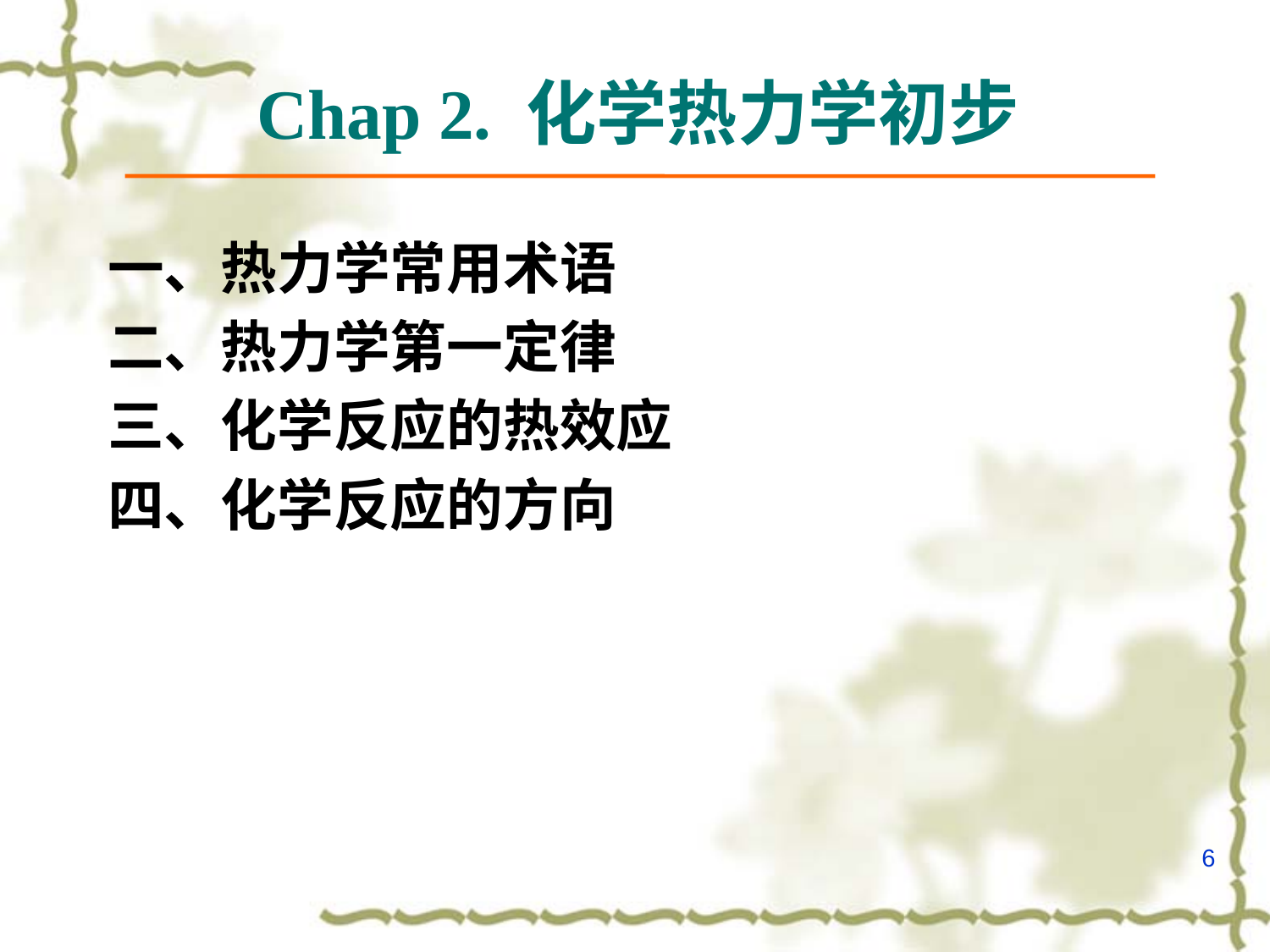

# Chap 2. 化学热力学初步

一、热力学常用术语
二、热力学第一定律
三、化学反应的热效应
四、化学反应的方向

6